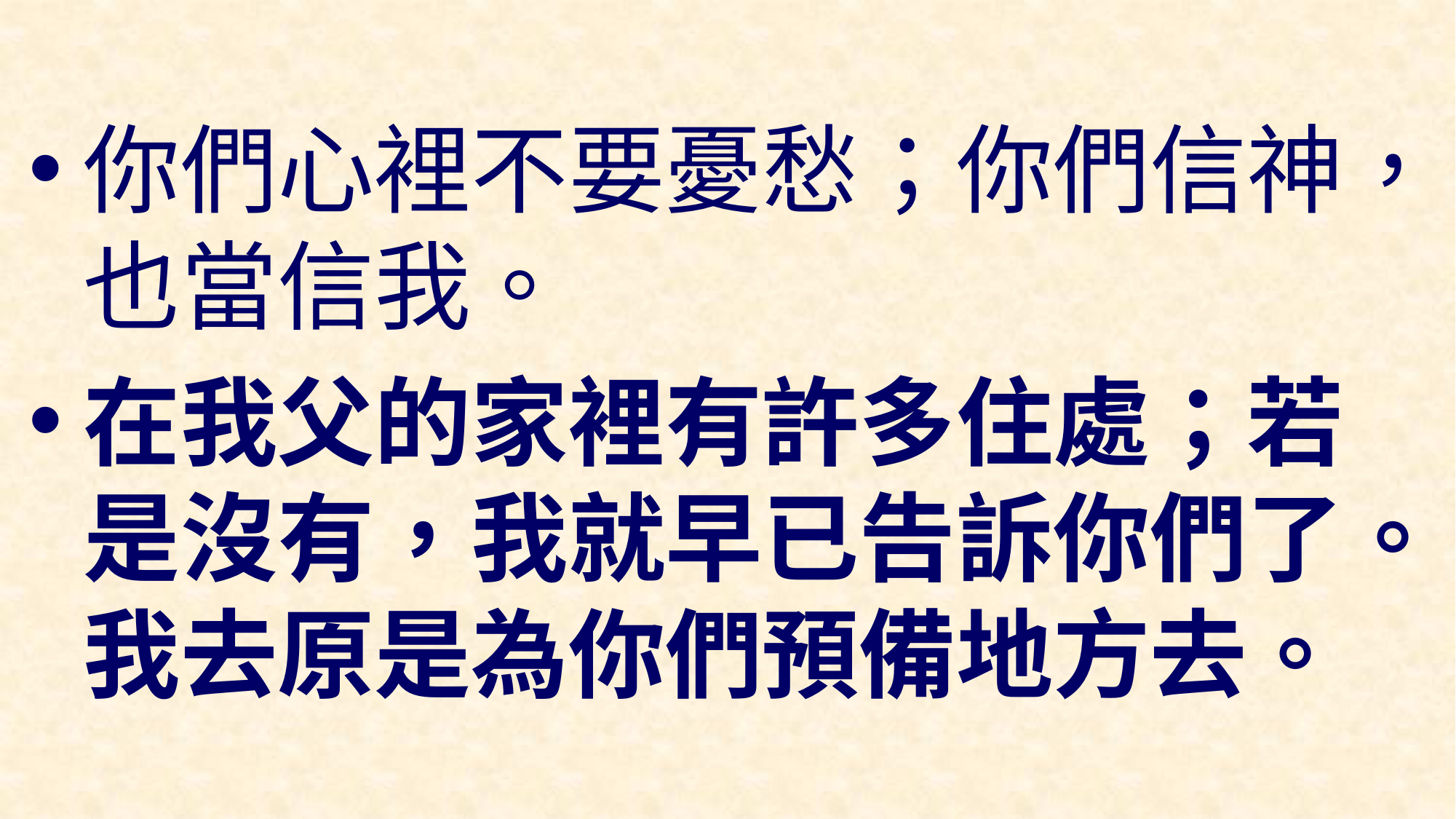

你們心裡不要憂愁；你們信神，也當信我。
在我父的家裡有許多住處；若是沒有，我就早已告訴你們了。我去原是為你們預備地方去。